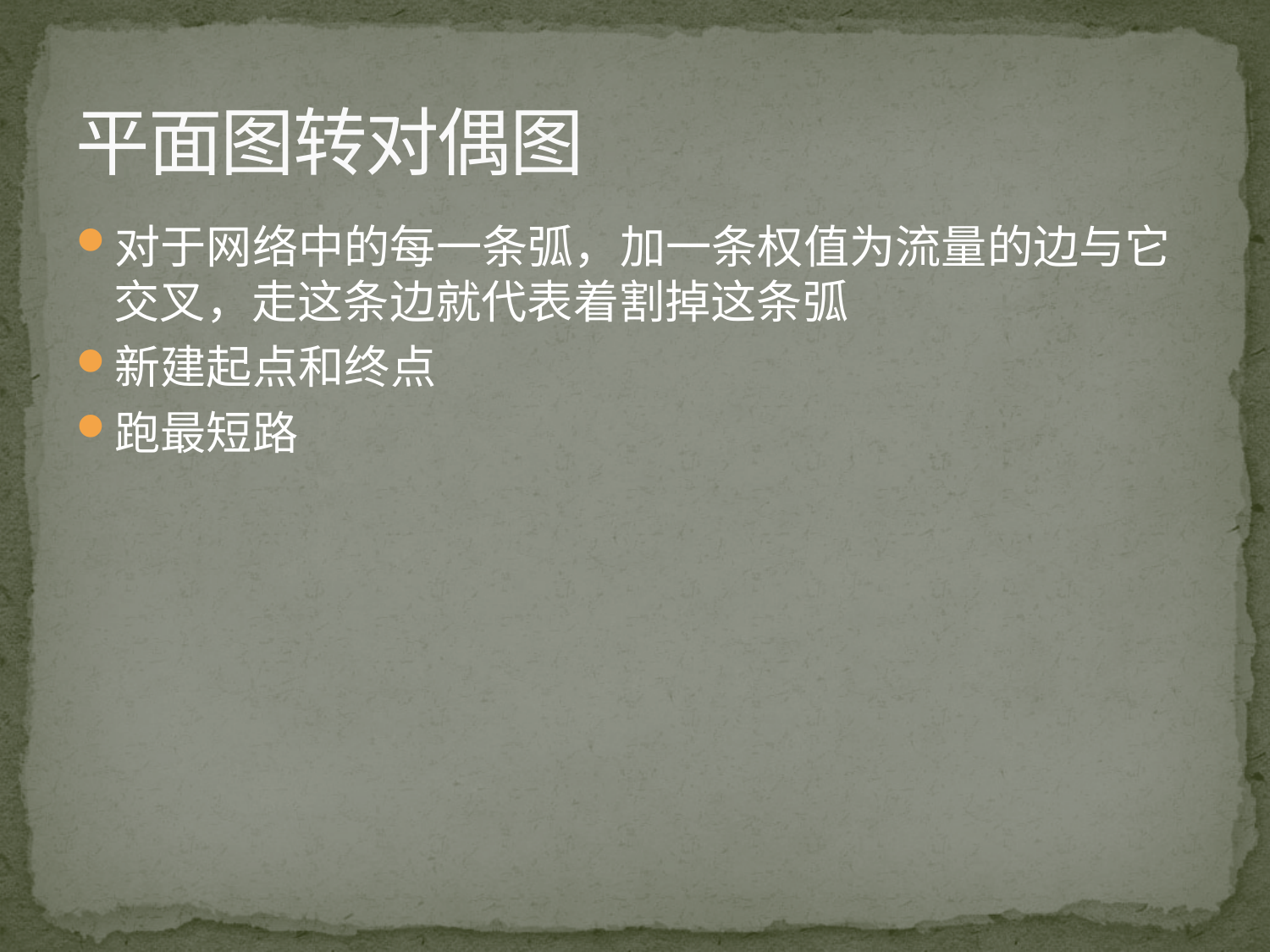

# 平面图转对偶图
对于网络中的每一条弧，加一条权值为流量的边与它交叉，走这条边就代表着割掉这条弧
新建起点和终点
跑最短路